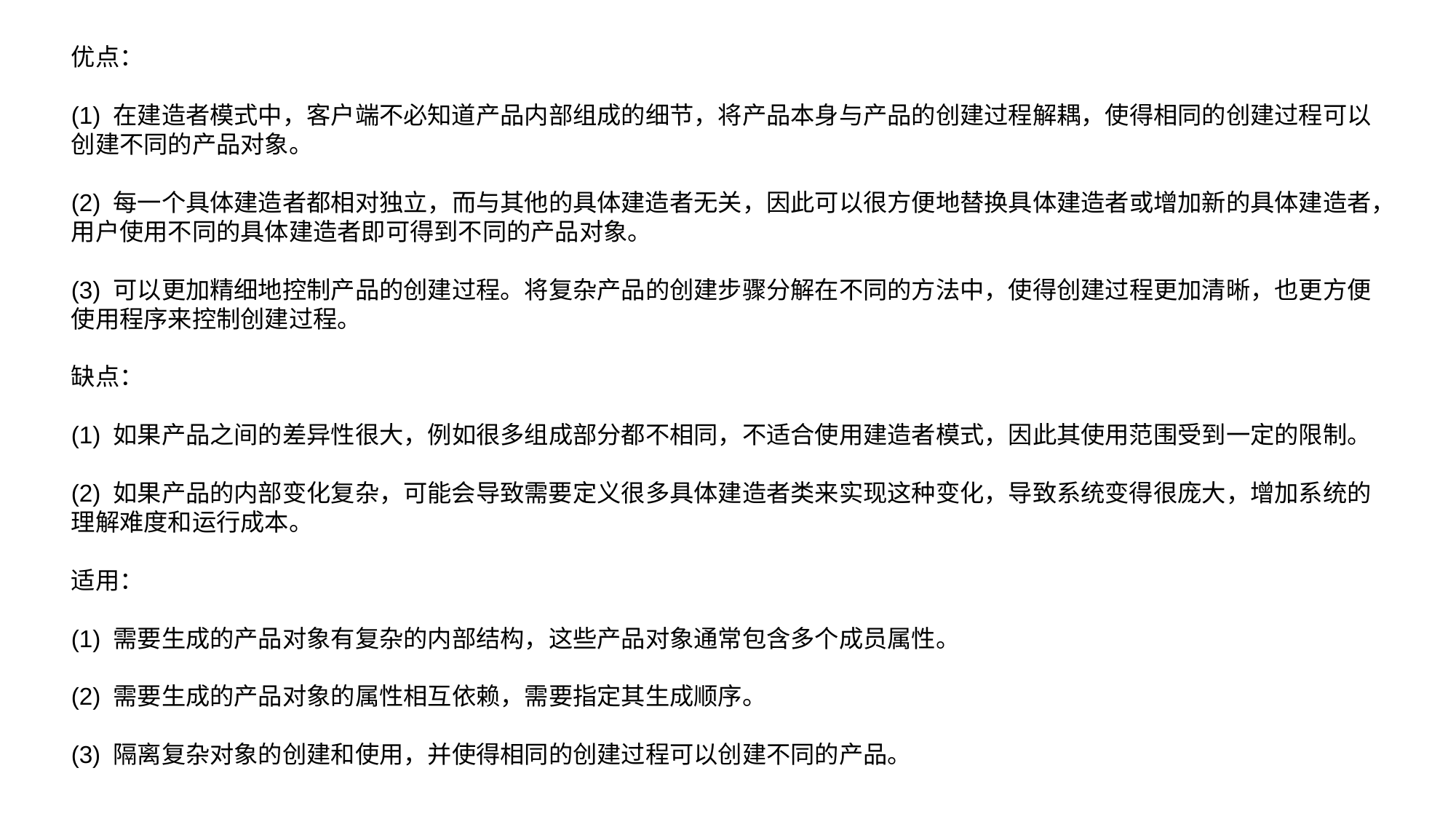

优点：

(1) 在建造者模式中，客户端不必知道产品内部组成的细节，将产品本身与产品的创建过程解耦，使得相同的创建过程可以创建不同的产品对象。

(2) 每一个具体建造者都相对独立，而与其他的具体建造者无关，因此可以很方便地替换具体建造者或增加新的具体建造者，用户使用不同的具体建造者即可得到不同的产品对象。

(3) 可以更加精细地控制产品的创建过程。将复杂产品的创建步骤分解在不同的方法中，使得创建过程更加清晰，也更方便使用程序来控制创建过程。

缺点：

(1) 如果产品之间的差异性很大，例如很多组成部分都不相同，不适合使用建造者模式，因此其使用范围受到一定的限制。

(2) 如果产品的内部变化复杂，可能会导致需要定义很多具体建造者类来实现这种变化，导致系统变得很庞大，增加系统的理解难度和运行成本。

适用：

(1) 需要生成的产品对象有复杂的内部结构，这些产品对象通常包含多个成员属性。

(2) 需要生成的产品对象的属性相互依赖，需要指定其生成顺序。

(3) 隔离复杂对象的创建和使用，并使得相同的创建过程可以创建不同的产品。